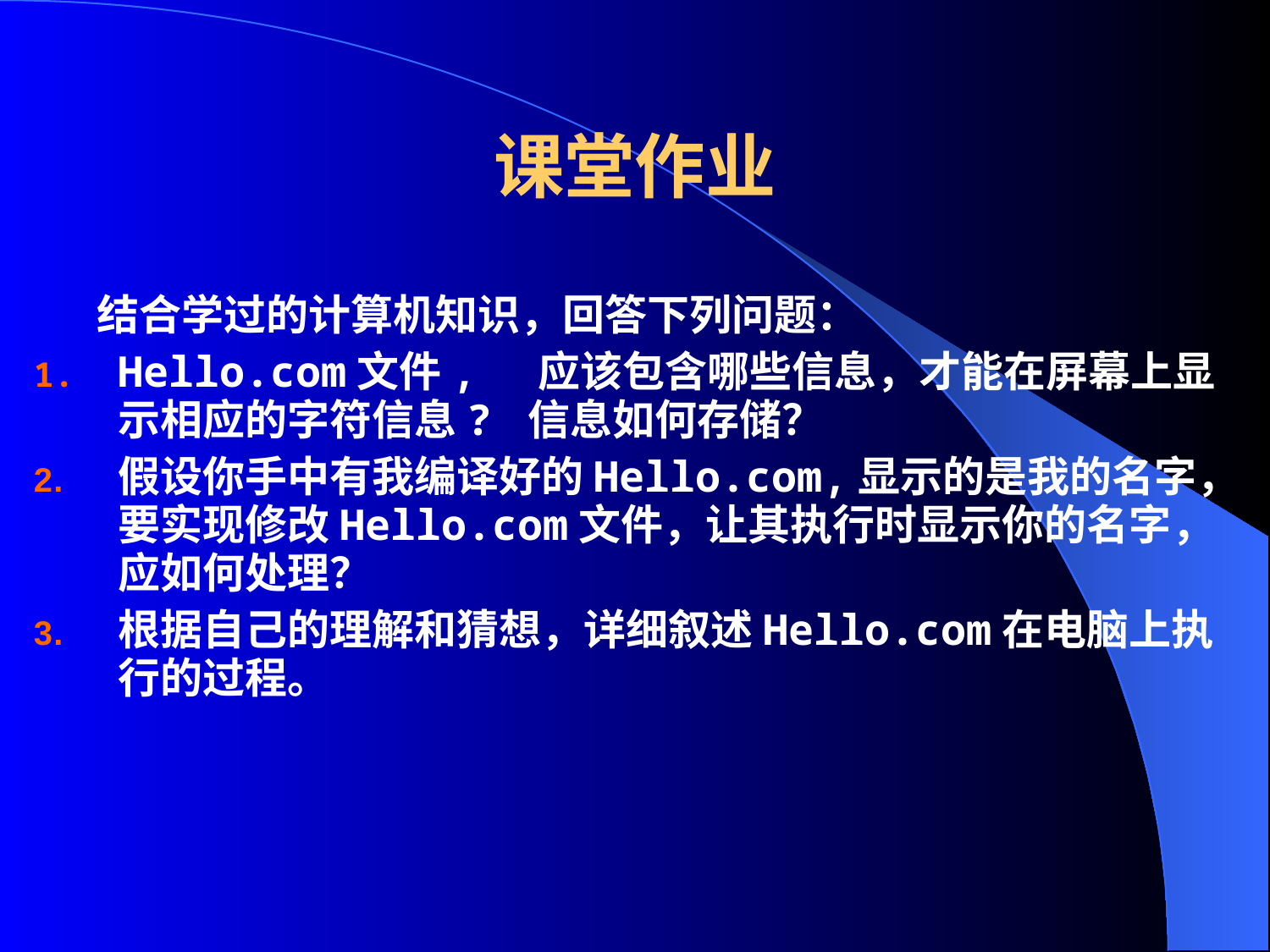

# 课堂作业
结合学过的计算机知识，回答下列问题：
Hello.com文件,  应该包含哪些信息，才能在屏幕上显示相应的字符信息? 信息如何存储？
假设你手中有我编译好的Hello.com,显示的是我的名字，要实现修改Hello.com文件，让其执行时显示你的名字，应如何处理？
根据自己的理解和猜想，详细叙述Hello.com在电脑上执行的过程。